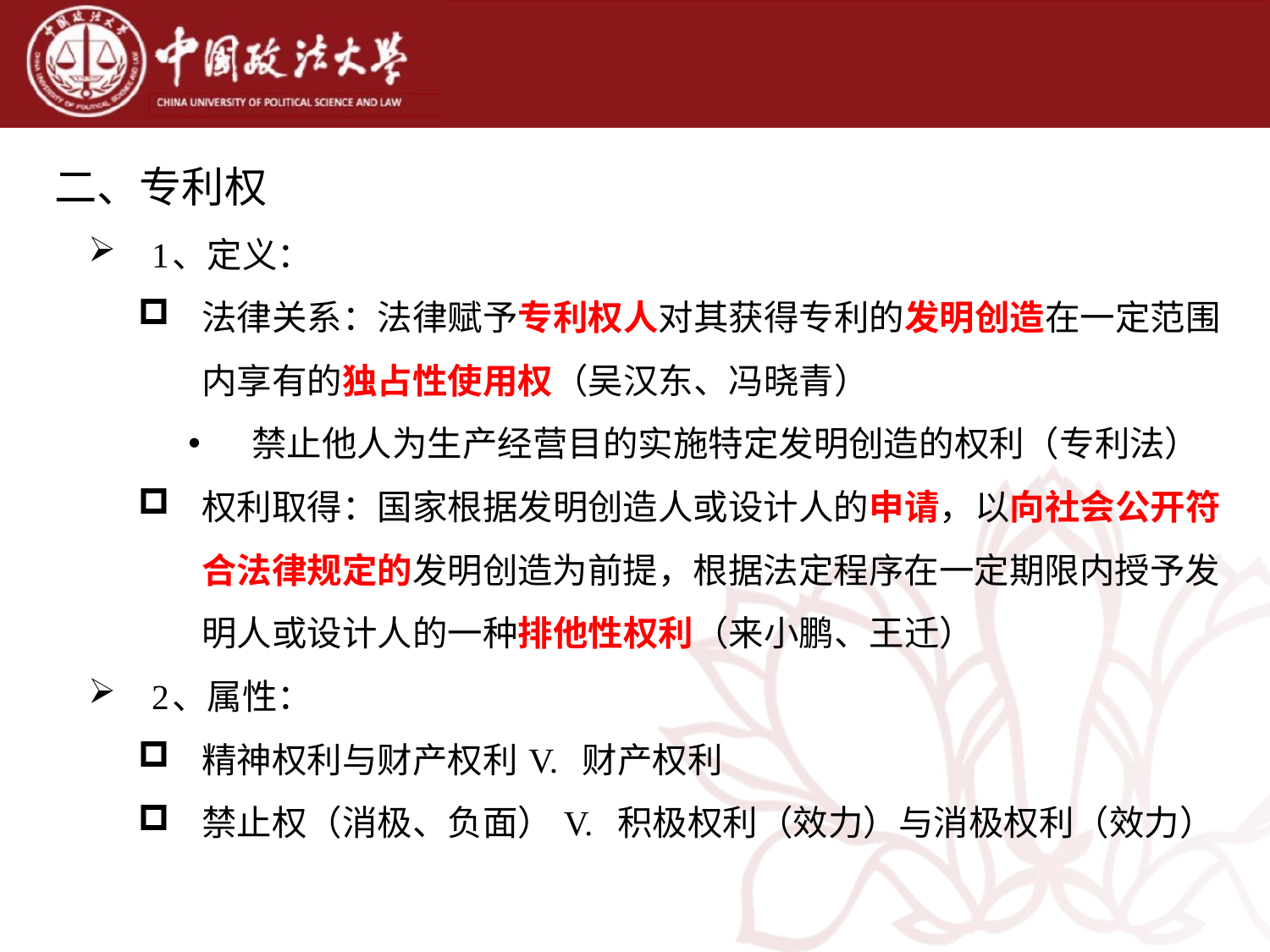

二、专利权
1、定义：
法律关系：法律赋予专利权人对其获得专利的发明创造在一定范围内享有的独占性使用权（吴汉东、冯晓青）
禁止他人为生产经营目的实施特定发明创造的权利（专利法）
权利取得：国家根据发明创造人或设计人的申请，以向社会公开符合法律规定的发明创造为前提，根据法定程序在一定期限内授予发明人或设计人的一种排他性权利（来小鹏、王迁）
2、属性：
精神权利与财产权利 V. 财产权利
禁止权（消极、负面） V. 积极权利（效力）与消极权利（效力）